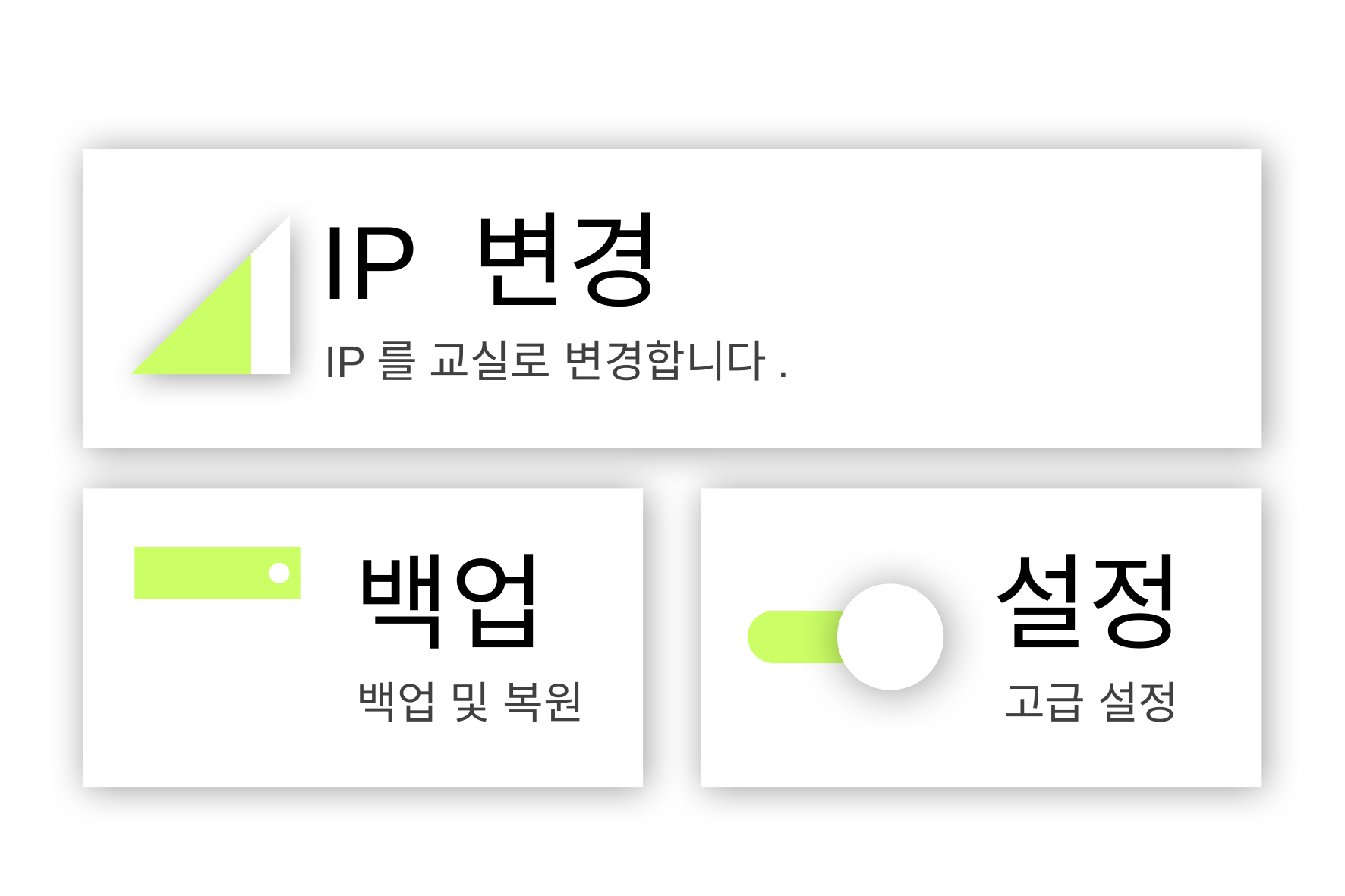

IP 변경

IP를 교실로 변경합니다.

백업
설정

백업 및 복원
고급 설정